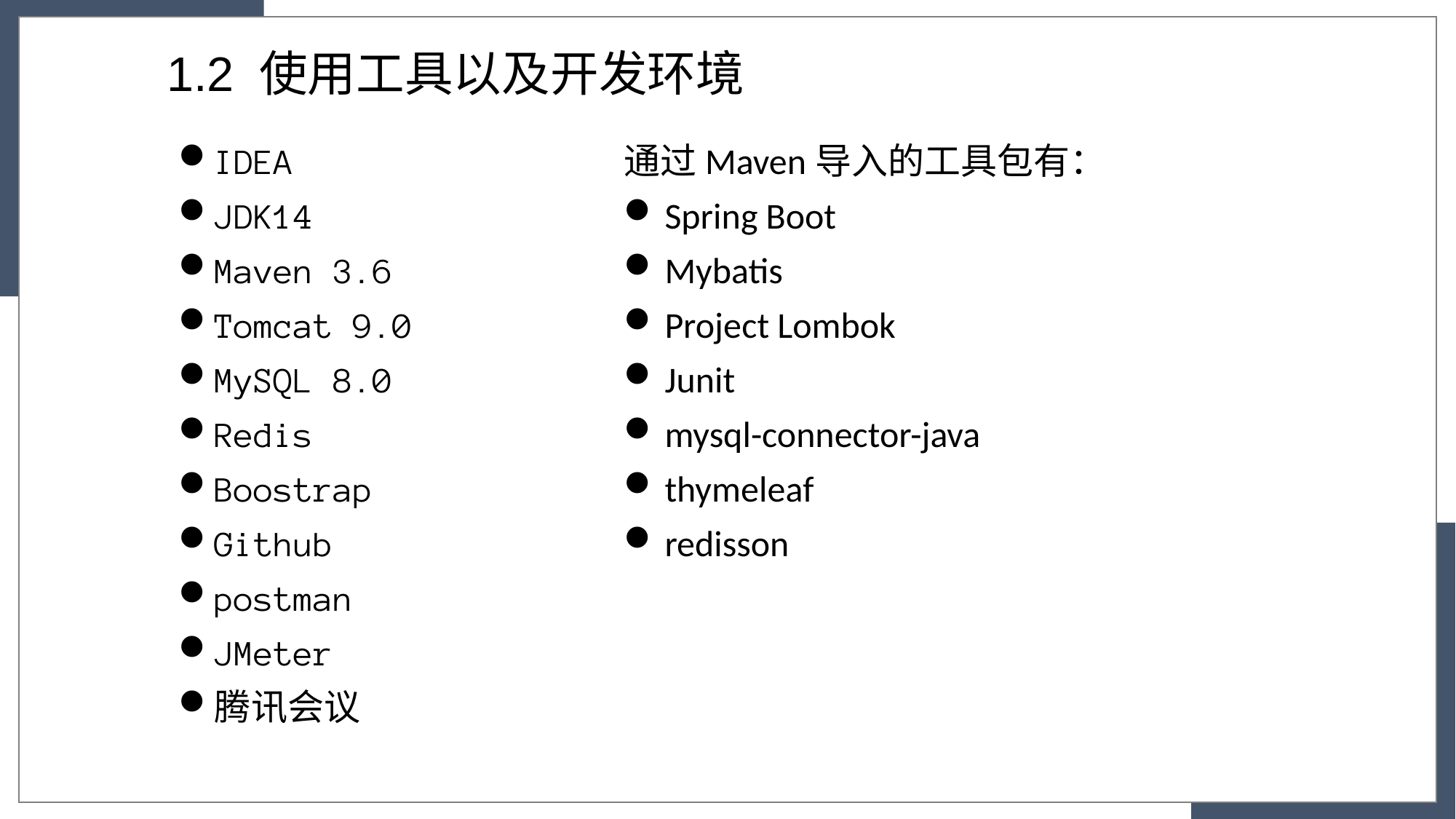

1.2 使用工具以及开发环境
IDEA
JDK14
Maven 3.6
Tomcat 9.0
MySQL 8.0
Redis
Boostrap
Github
postman
JMeter
腾讯会议
通过Maven导入的工具包有：
Spring Boot
Mybatis
Project Lombok
Junit
mysql-connector-java
thymeleaf
redisson